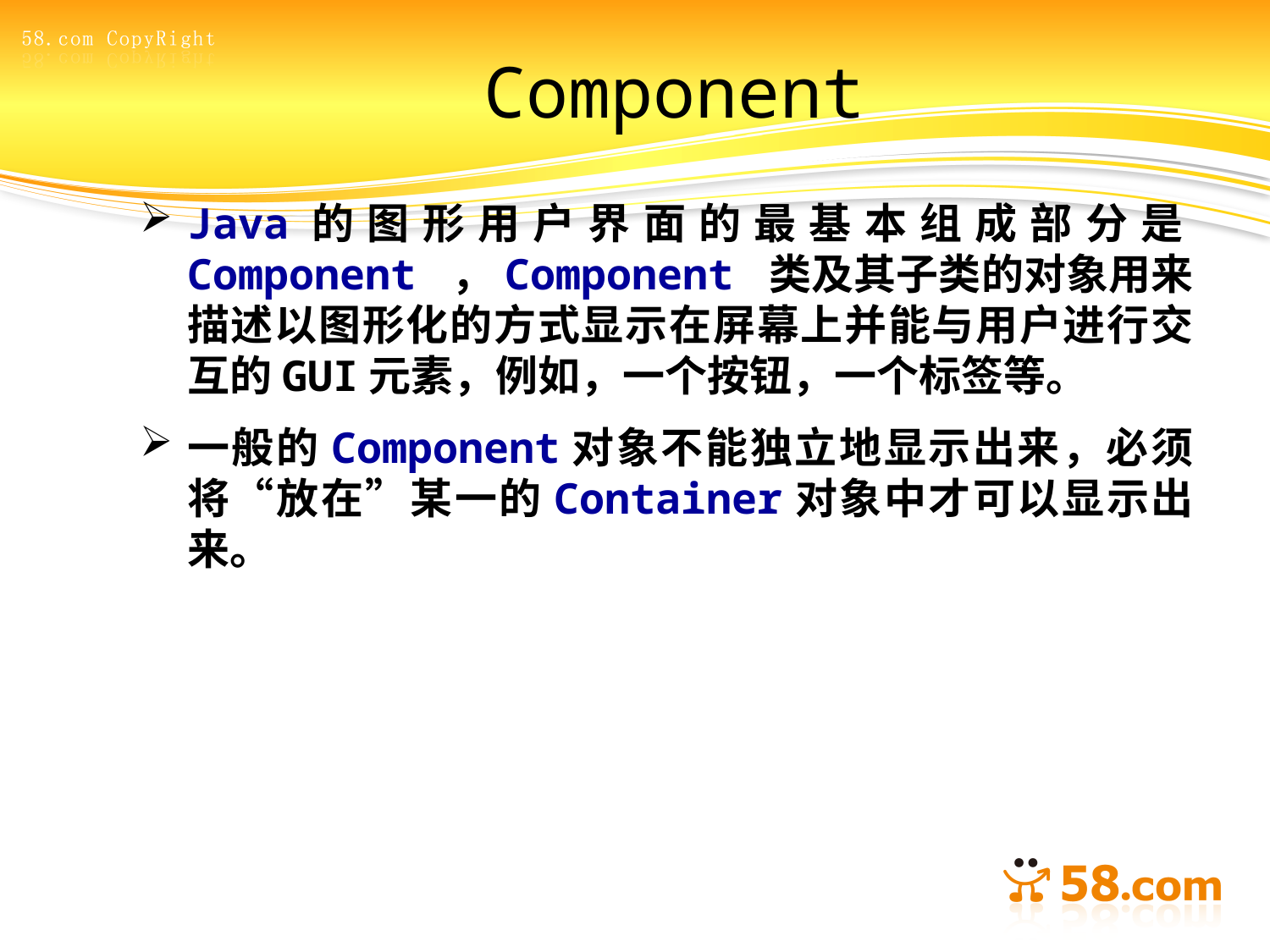

# Component
Java的图形用户界面的最基本组成部分是Component ，Component 类及其子类的对象用来描述以图形化的方式显示在屏幕上并能与用户进行交互的GUI元素，例如，一个按钮，一个标签等。
一般的Component对象不能独立地显示出来，必须将“放在”某一的Container对象中才可以显示出来。